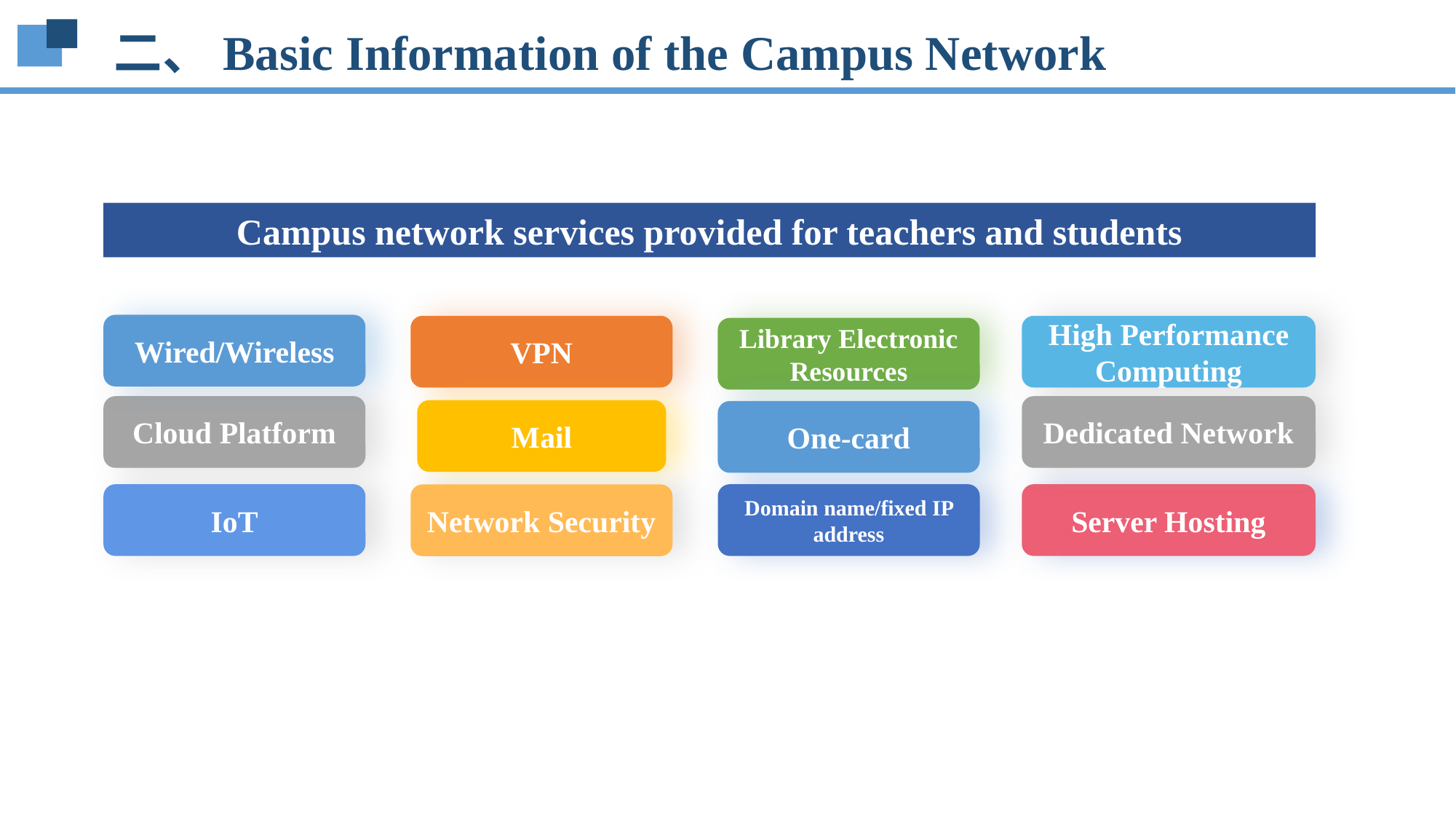

二、Basic Information of the Campus Network

Campus network services provided for teachers and students
Wired/Wireless
VPN
High Performance Computing
Library Electronic Resources
Cloud Platform
Dedicated Network
One-card
IoT
Domain name/fixed IP address
Server Hosting
Network Security
Mail